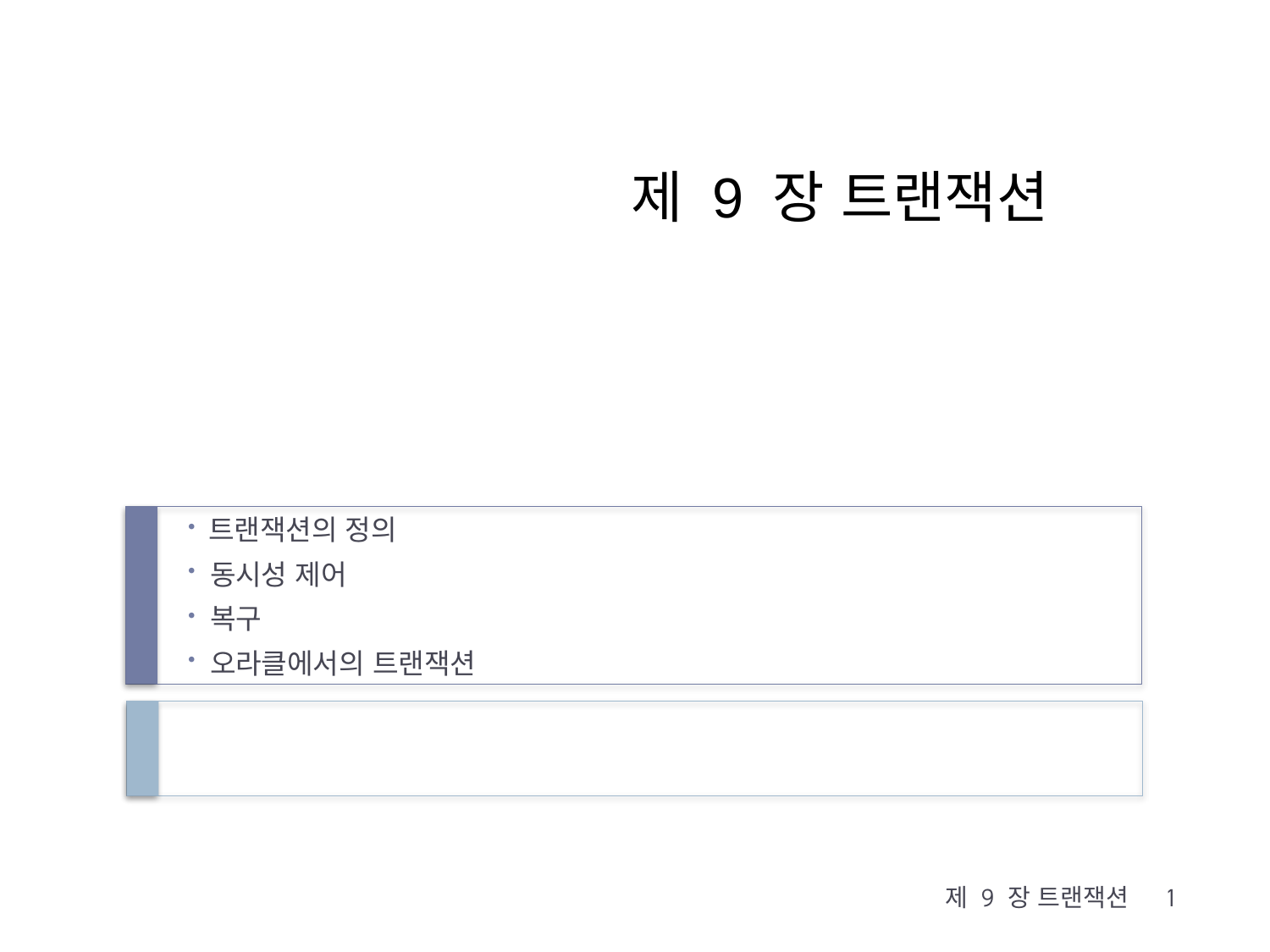

제 9 장 트랜잭션
 트랜잭션의 정의
 동시성 제어
 복구
 오라클에서의 트랜잭션
제 9 장 트랜잭션
1